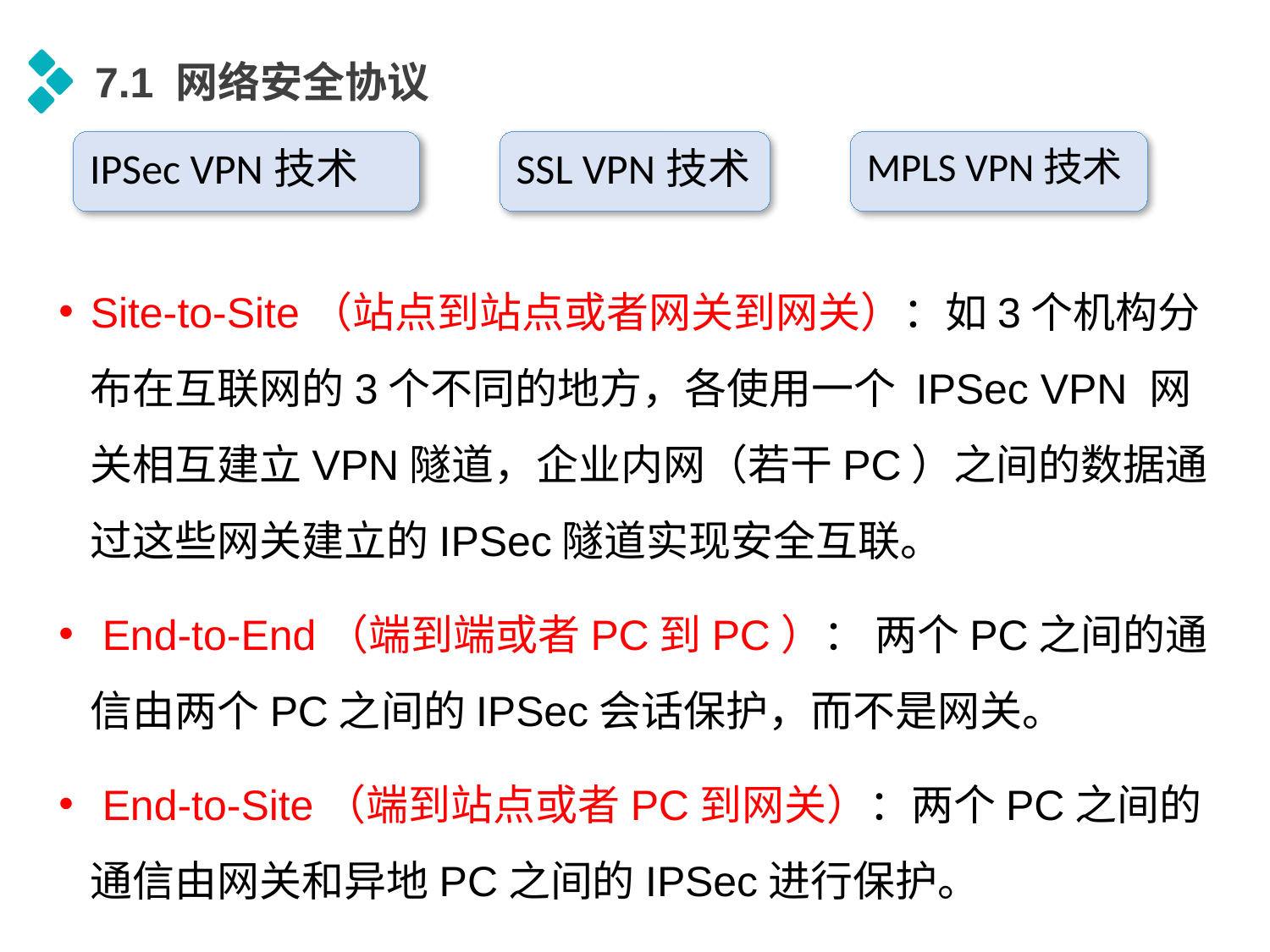

7.1 网络安全协议

IPSec VPN技术
SSL VPN技术
MPLS VPN技术
Site-to-Site（站点到站点或者网关到网关）：如3个机构分布在互联网的3个不同的地方，各使用一个 IPSec VPN 网关相互建立VPN隧道，企业内网（若干PC）之间的数据通过这些网关建立的IPSec隧道实现安全互联。
 End-to-End（端到端或者PC到PC）： 两个PC之间的通信由两个PC之间的IPSec会话保护，而不是网关。
 End-to-Site（端到站点或者PC到网关）：两个PC之间的通信由网关和异地PC之间的IPSec进行保护。